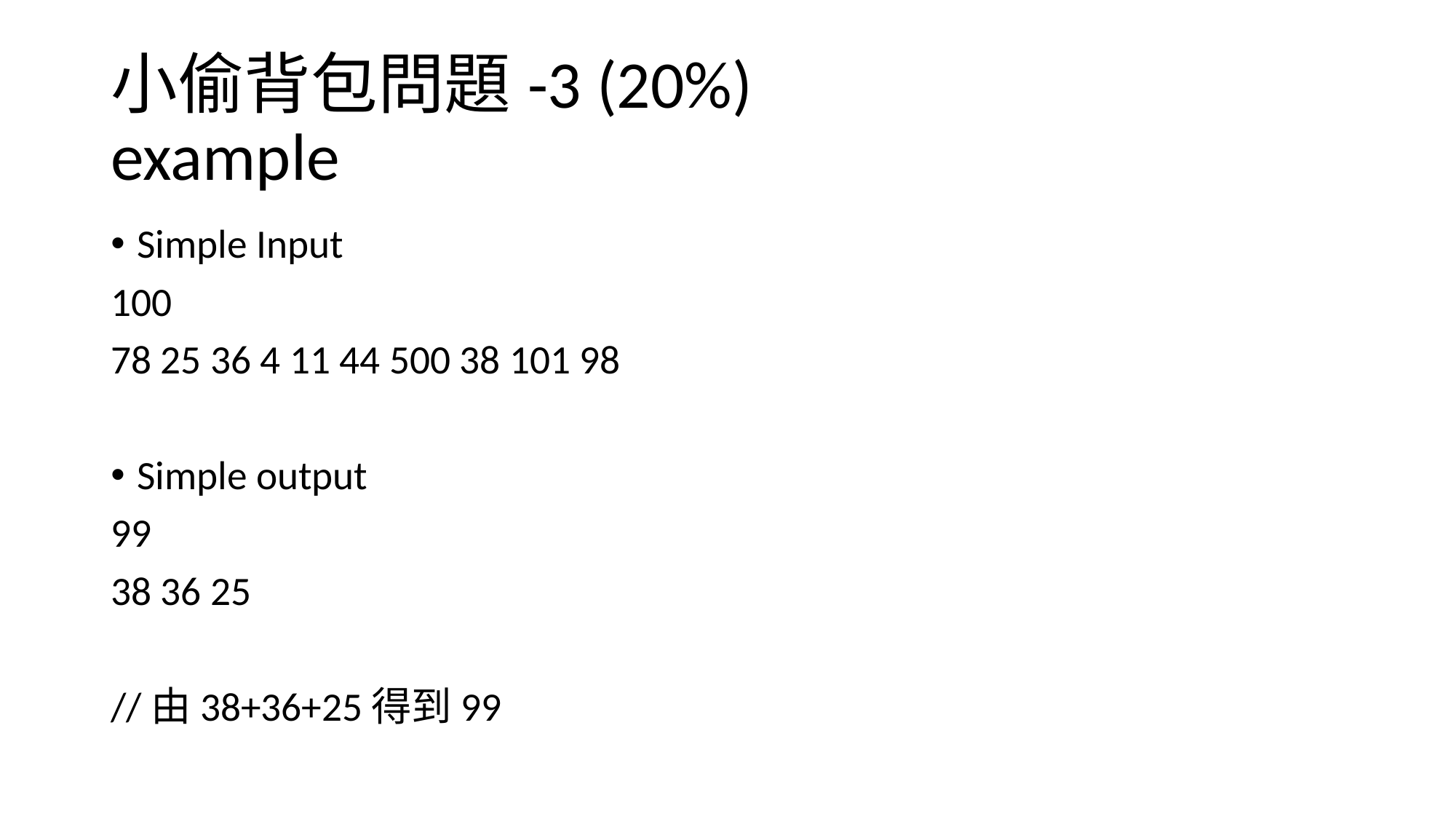

# 小偷背包問題-3 (20%) example
Simple Input
100
78 25 36 4 11 44 500 38 101 98

Simple output
99
38 36 25

//由38+36+25得到99